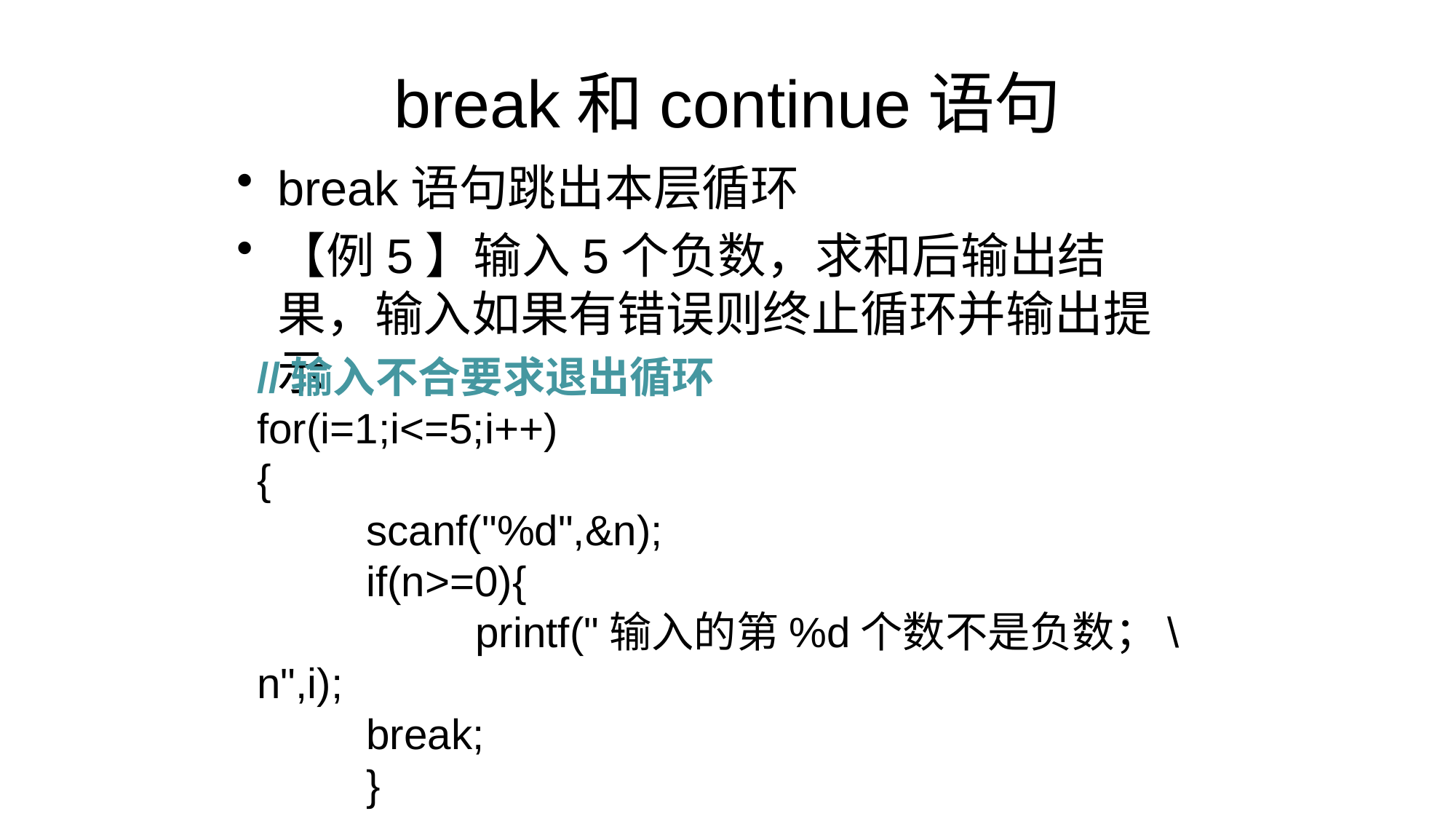

# break和continue语句
break语句跳出本层循环
【例5】输入5个负数，求和后输出结果，输入如果有错误则终止循环并输出提示

//输入不合要求退出循环
for(i=1;i<=5;i++)
{
	scanf("%d",&n);
	if(n>=0){   								printf("输入的第%d个数不是负数；\n",i);
	break;
	}
}